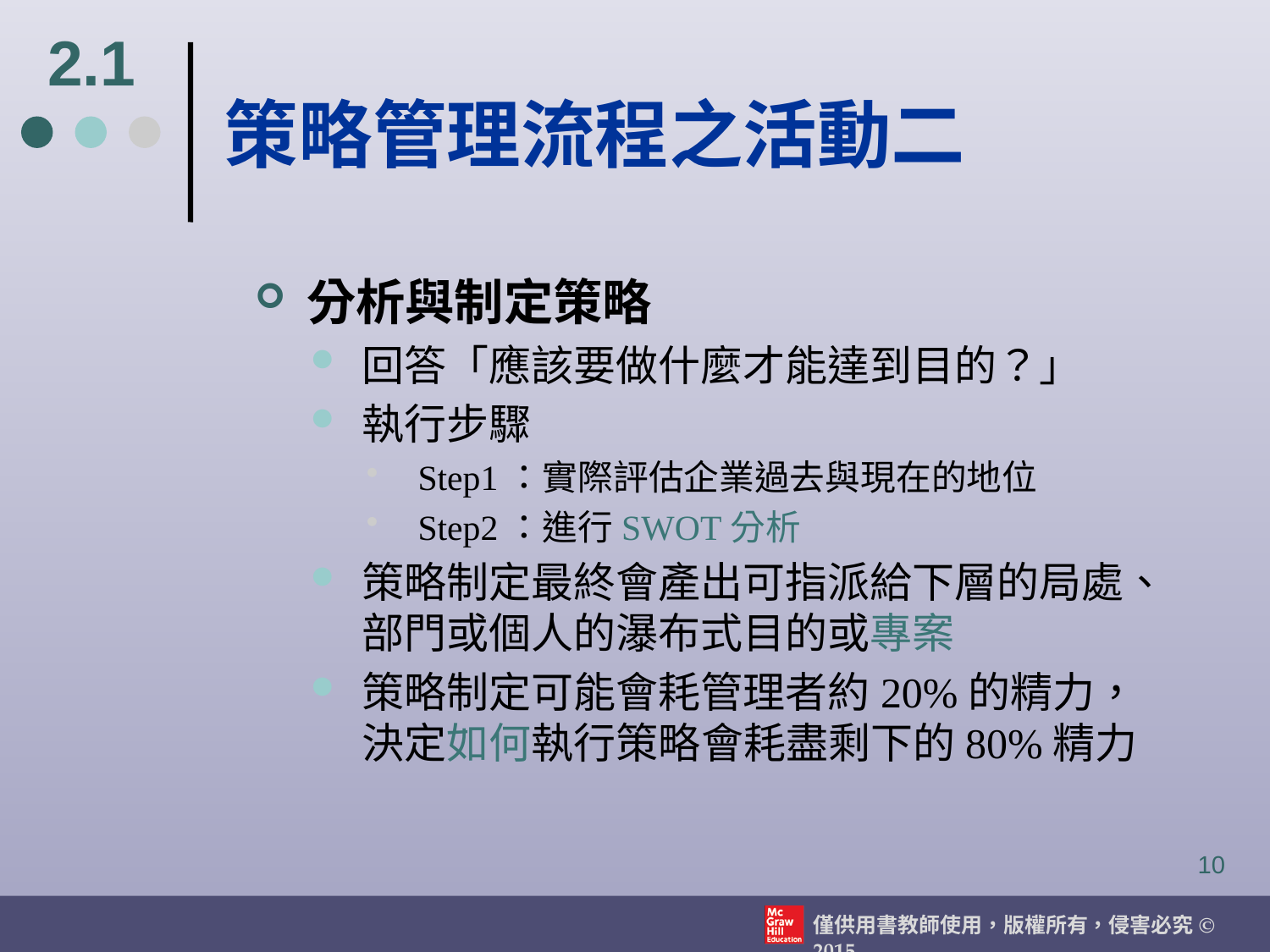

2.1
# 策略管理流程之活動二
分析與制定策略
回答「應該要做什麼才能達到目的？」
執行步驟
Step1：實際評估企業過去與現在的地位
Step2：進行SWOT分析
策略制定最終會產出可指派給下層的局處、部門或個人的瀑布式目的或專案
策略制定可能會耗管理者約20%的精力，
決定如何執行策略會耗盡剩下的80%精力

10